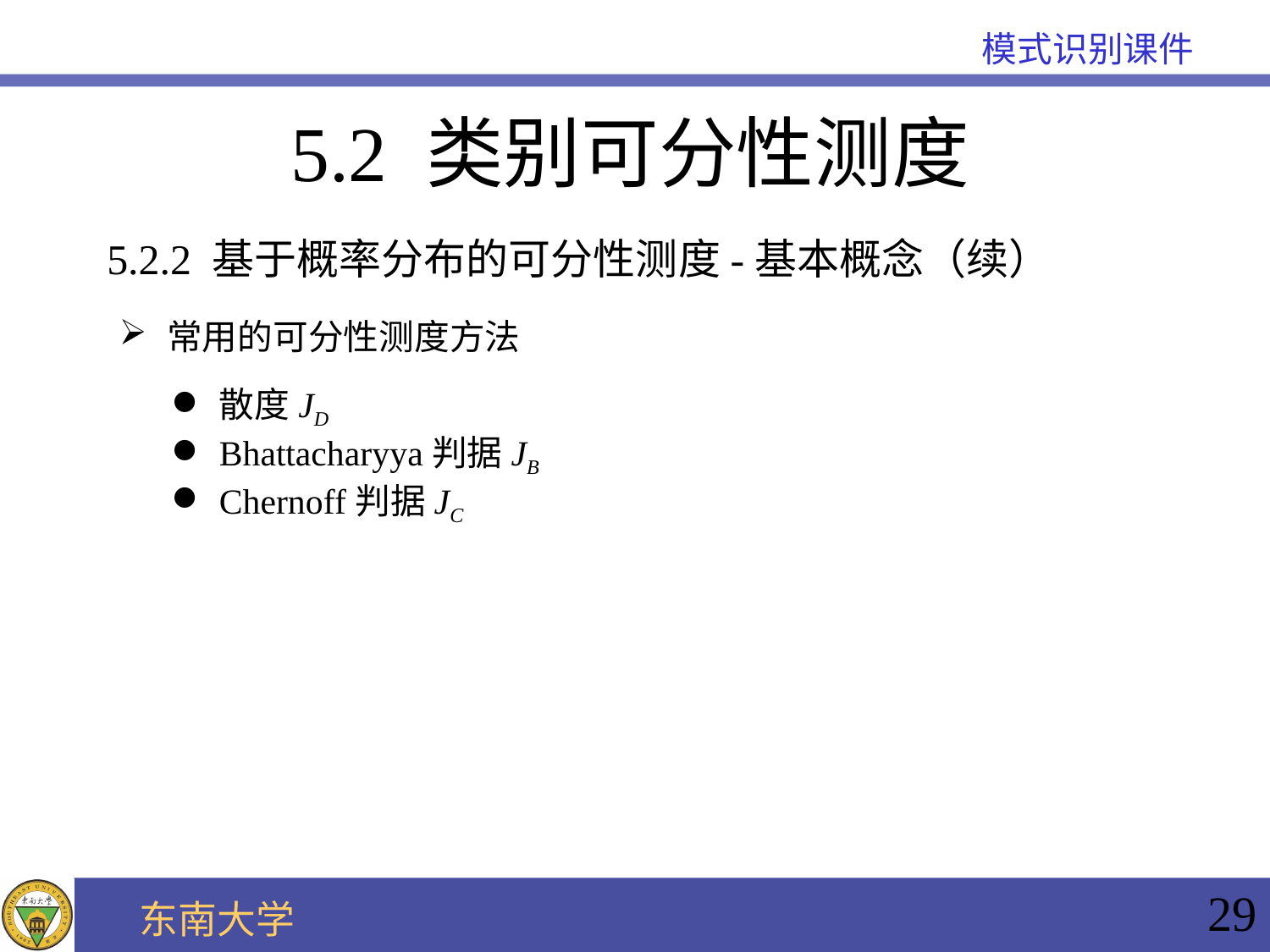

# 5.2 类别可分性测度
5.2.2 基于概率分布的可分性测度-基本概念（续）
常用的可分性测度方法

散度JD
Bhattacharyya判据JB
Chernoff判据JC
29